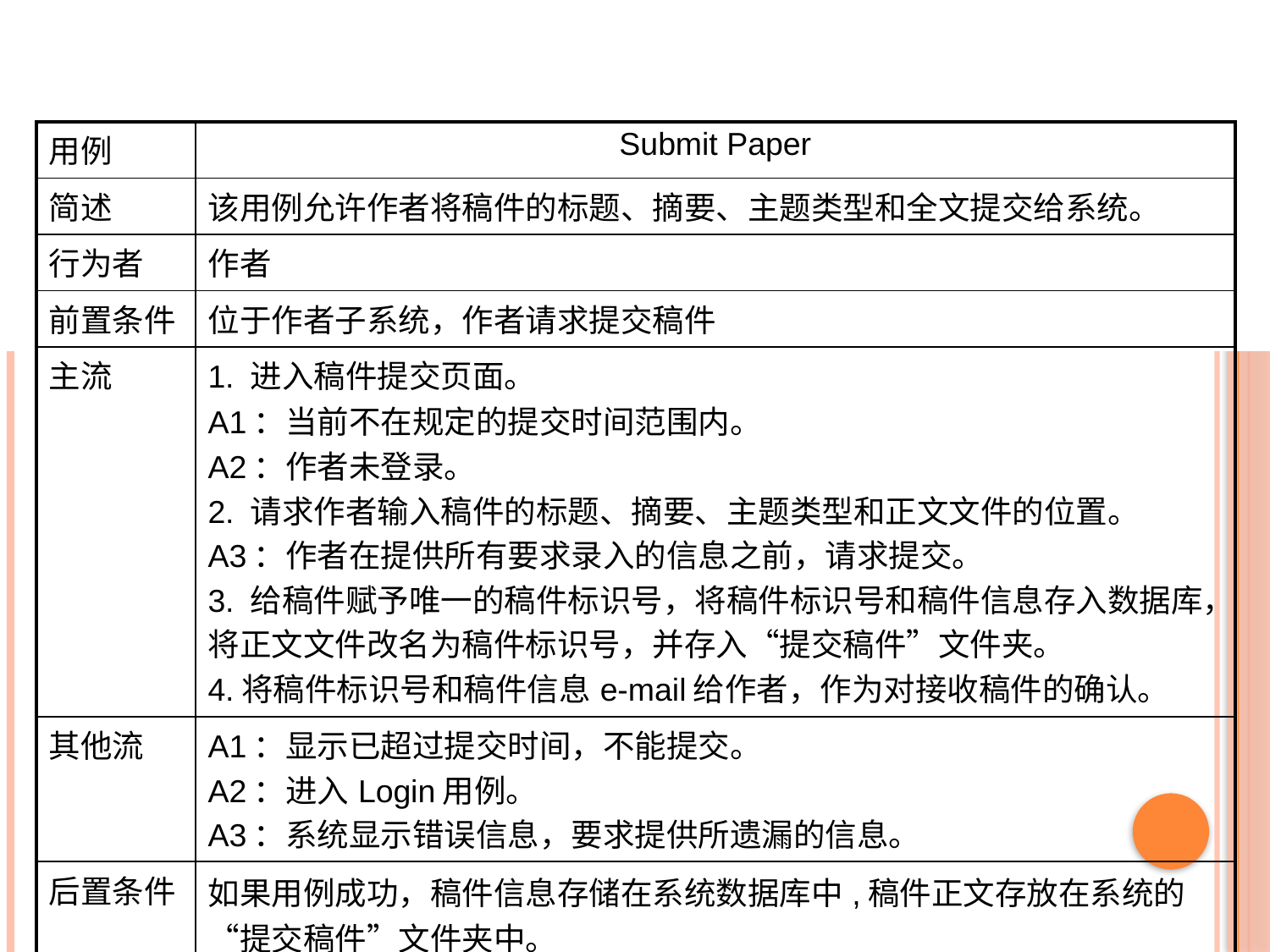

| 用例 | Submit Paper |
| --- | --- |
| 简述 | 该用例允许作者将稿件的标题、摘要、主题类型和全文提交给系统。 |
| 行为者 | 作者 |
| 前置条件 | 位于作者子系统，作者请求提交稿件 |
| 主流 | 1. 进入稿件提交页面。 A1：当前不在规定的提交时间范围内。 A2：作者未登录。 2. 请求作者输入稿件的标题、摘要、主题类型和正文文件的位置。 A3：作者在提供所有要求录入的信息之前，请求提交。 3. 给稿件赋予唯一的稿件标识号，将稿件标识号和稿件信息存入数据库，将正文文件改名为稿件标识号，并存入“提交稿件”文件夹。 4.将稿件标识号和稿件信息e-mail给作者，作为对接收稿件的确认。 |
| 其他流 | A1：显示已超过提交时间，不能提交。 A2：进入Login用例。 A3：系统显示错误信息，要求提供所遗漏的信息。 |
| 后置条件 | 如果用例成功，稿件信息存储在系统数据库中,稿件正文存放在系统的“提交稿件”文件夹中。 |